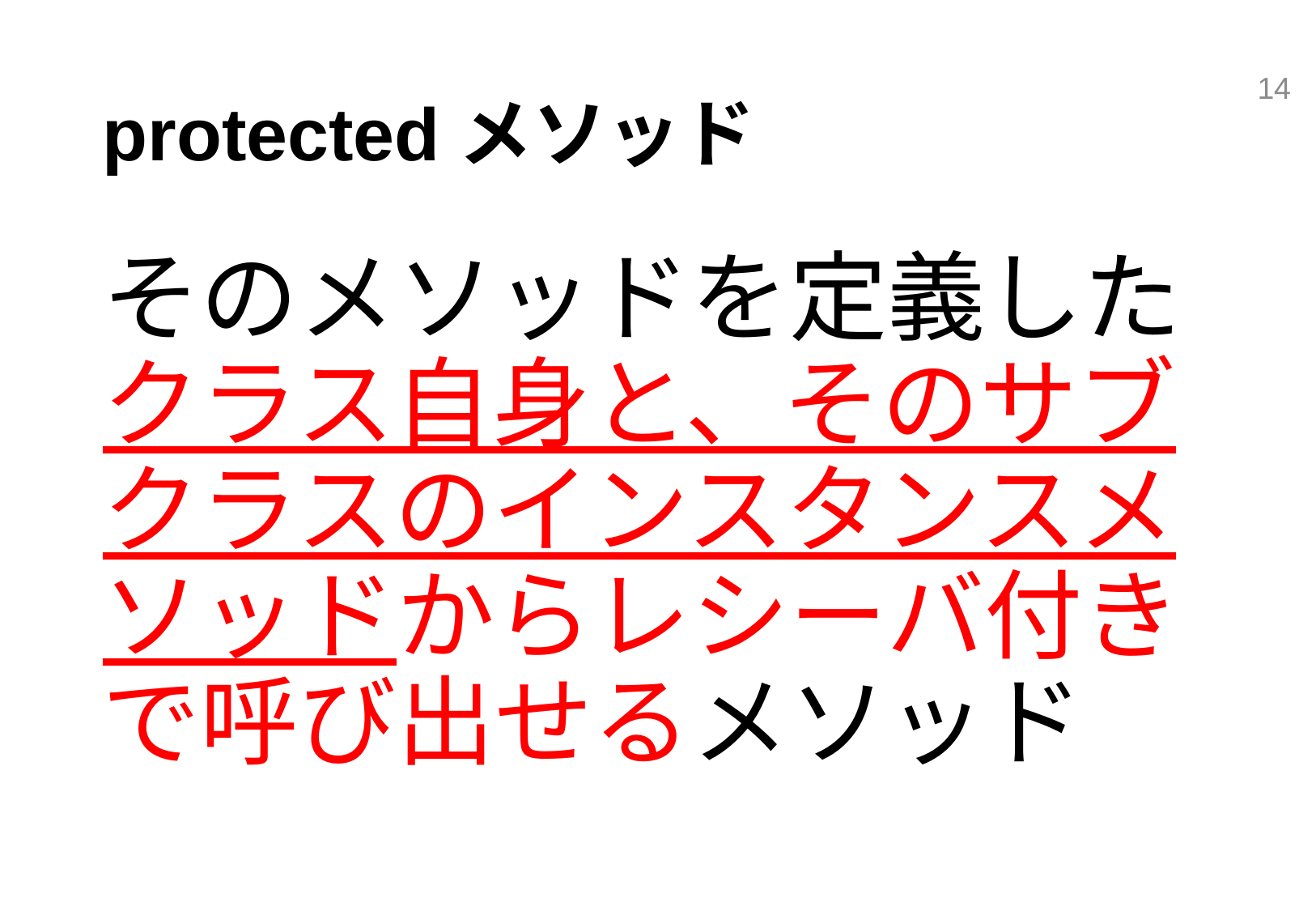

# protectedメソッド
14
そのメソッドを定義したクラス自身と、そのサブクラスのインスタンスメソッドからレシーバ付きで呼び出せるメソッド